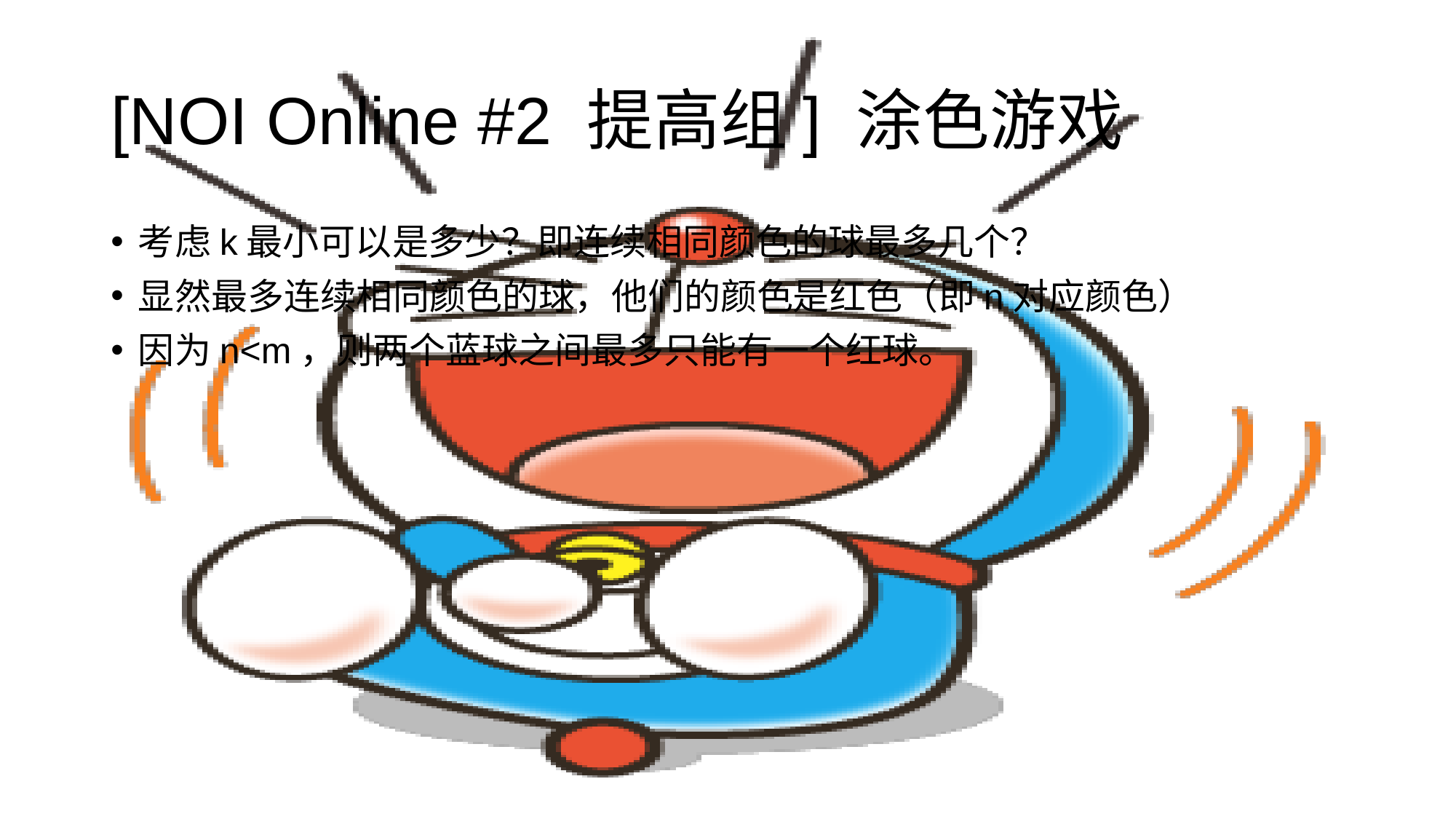

# [NOI Online #2 提高组] 涂色游戏
考虑k最小可以是多少？即连续相同颜色的球最多几个？
显然最多连续相同颜色的球，他们的颜色是红色（即n对应颜色）
因为n<m，则两个蓝球之间最多只能有一个红球。